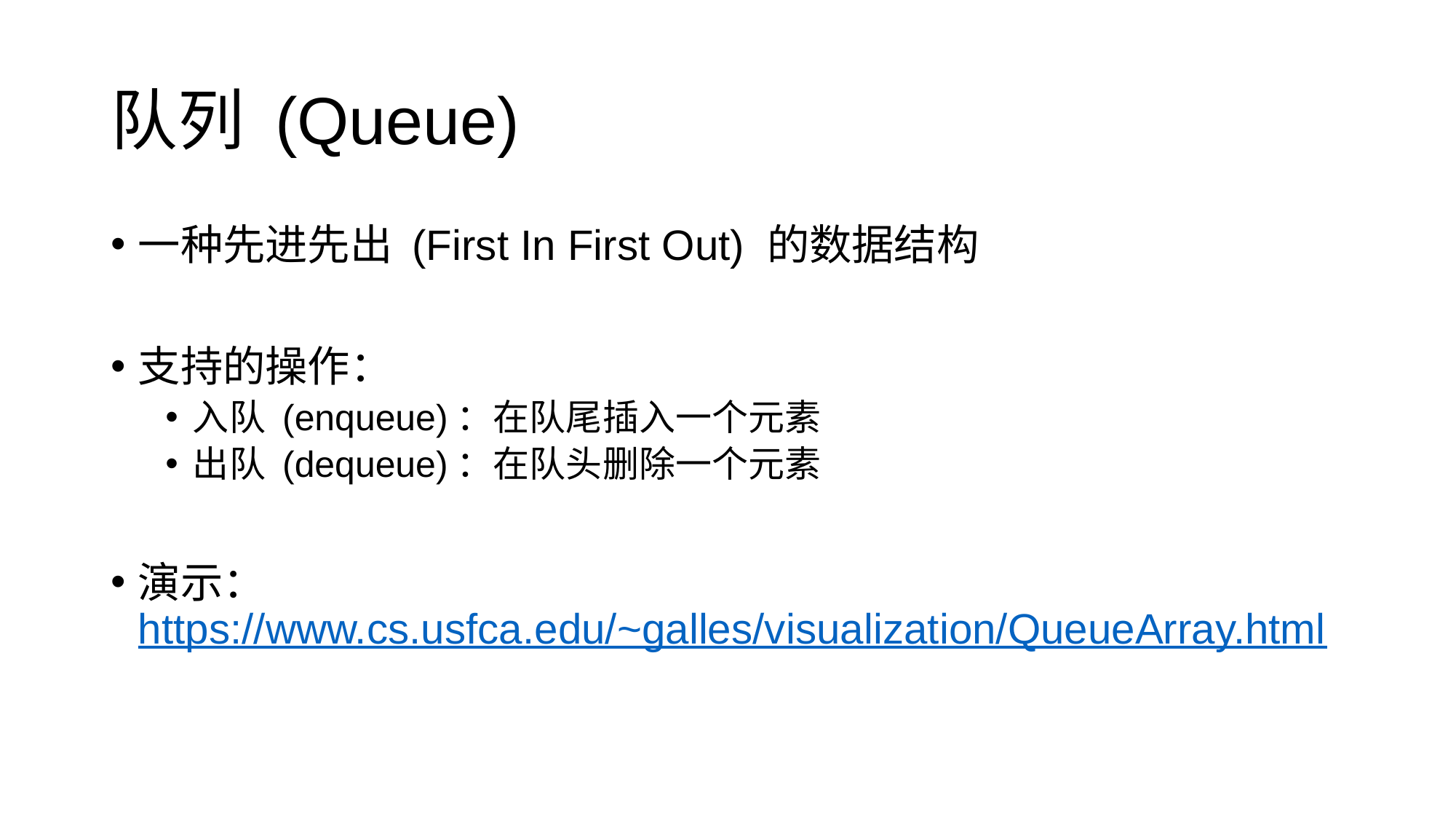

# 队列 (Queue)
一种先进先出 (First In First Out) 的数据结构

支持的操作：
入队 (enqueue)：在队尾插入一个元素
出队 (dequeue)：在队头删除一个元素

演示：https://www.cs.usfca.edu/~galles/visualization/QueueArray.html